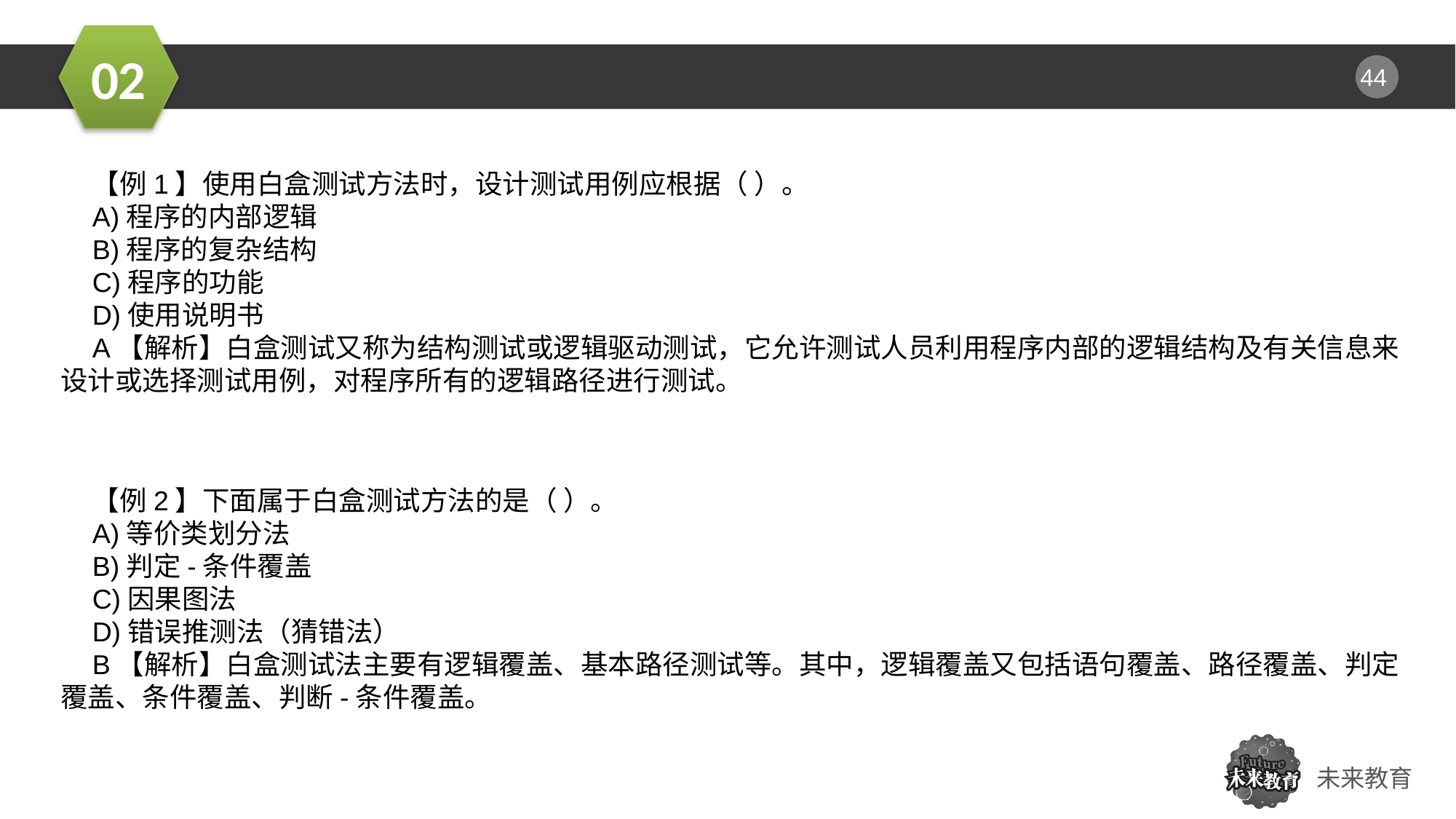

【例1】使用白盒测试方法时，设计测试用例应根据（ ）。
A)程序的内部逻辑
B)程序的复杂结构
C)程序的功能
D)使用说明书
A【解析】白盒测试又称为结构测试或逻辑驱动测试，它允许测试人员利用程序内部的逻辑结构及有关信息来设计或选择测试用例，对程序所有的逻辑路径进行测试。

【例2】下面属于白盒测试方法的是（ ）。
A)等价类划分法
B)判定-条件覆盖
C)因果图法
D)错误推测法（猜错法）
B【解析】白盒测试法主要有逻辑覆盖、基本路径测试等。其中，逻辑覆盖又包括语句覆盖、路径覆盖、判定覆盖、条件覆盖、判断-条件覆盖。